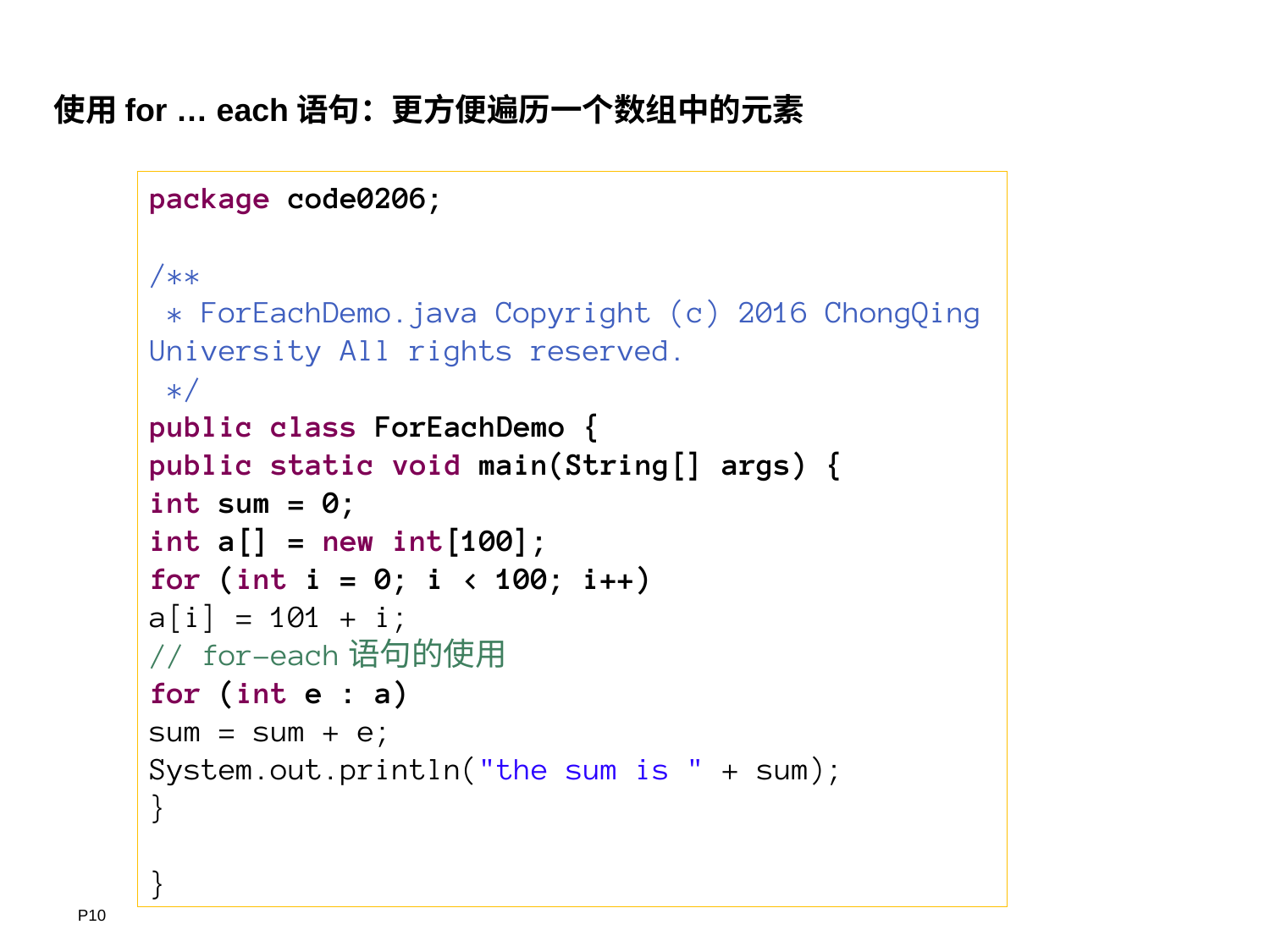

使用for … each语句：更方便遍历一个数组中的元素
package code0206;

/**
 * ForEachDemo.java Copyright (c) 2016 ChongQing University All rights reserved.
 */
public class ForEachDemo {
public static void main(String[] args) {
int sum = 0;
int a[] = new int[100];
for (int i = 0; i < 100; i++)
a[i] = 101 + i;
// for-each语句的使用
for (int e : a)
sum = sum + e;
System.out.println("the sum is " + sum);
}

}
P10